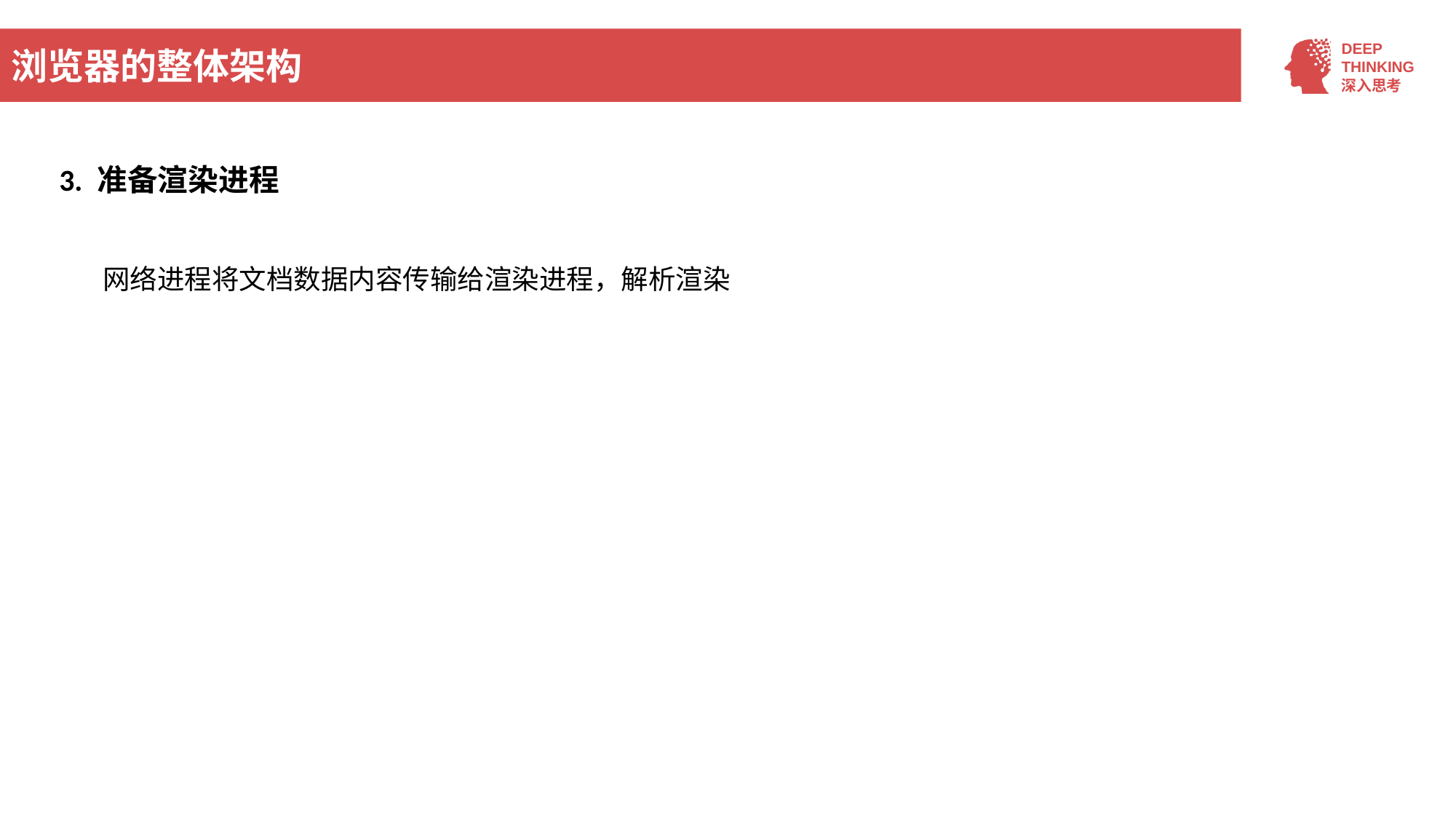

# 浏览器的整体架构
3. 准备渲染进程
网络进程将文档数据内容传输给渲染进程，解析渲染